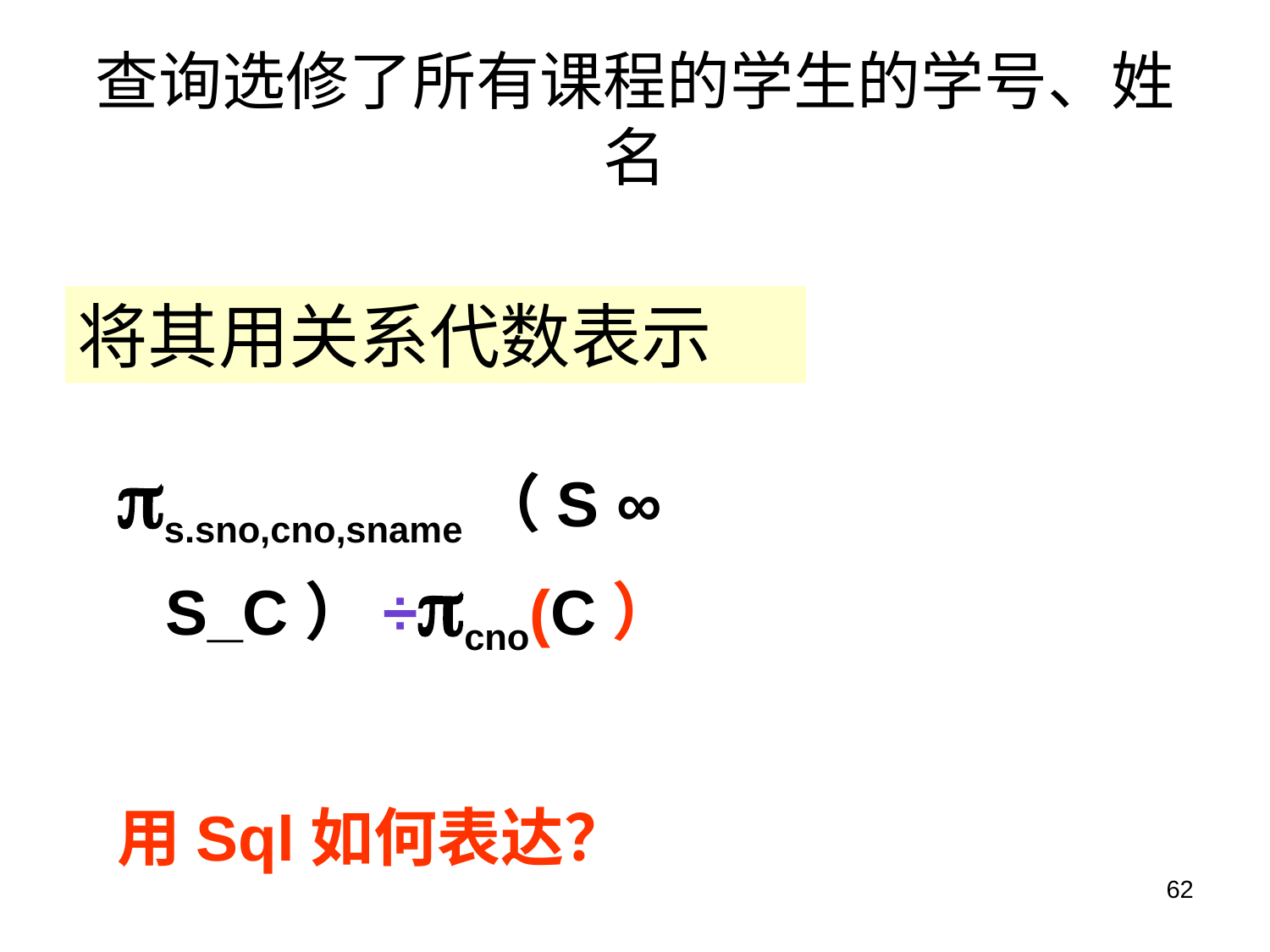

# 查询选修了所有课程的学生的学号、姓名
将其用关系代数表示
πs.sno,cno,sname（S ∞ S_C）÷πcno(C）

用Sql如何表达？

62